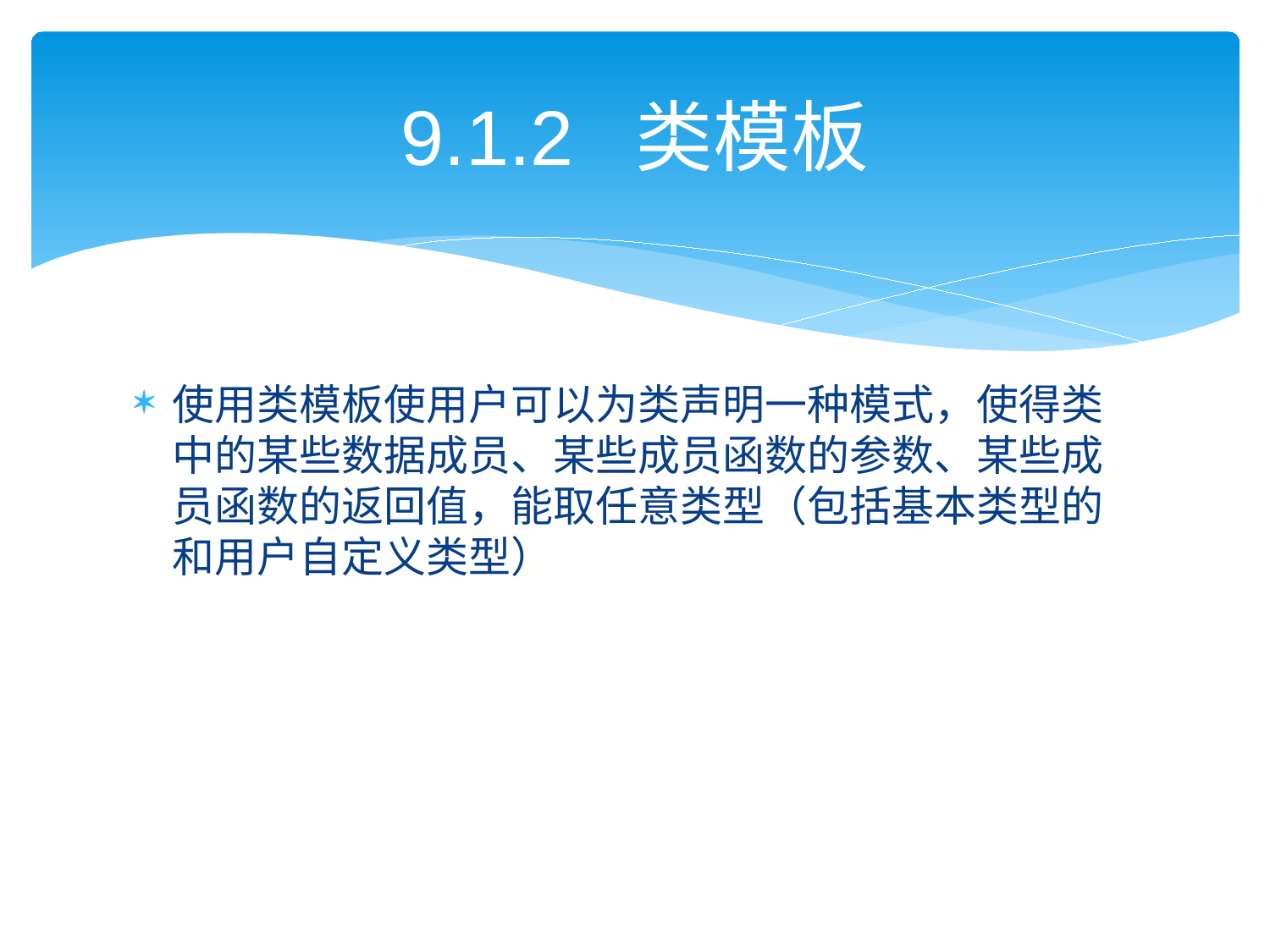

# 9.1.2  类模板
使用类模板使用户可以为类声明一种模式，使得类中的某些数据成员、某些成员函数的参数、某些成员函数的返回值，能取任意类型（包括基本类型的和用户自定义类型）